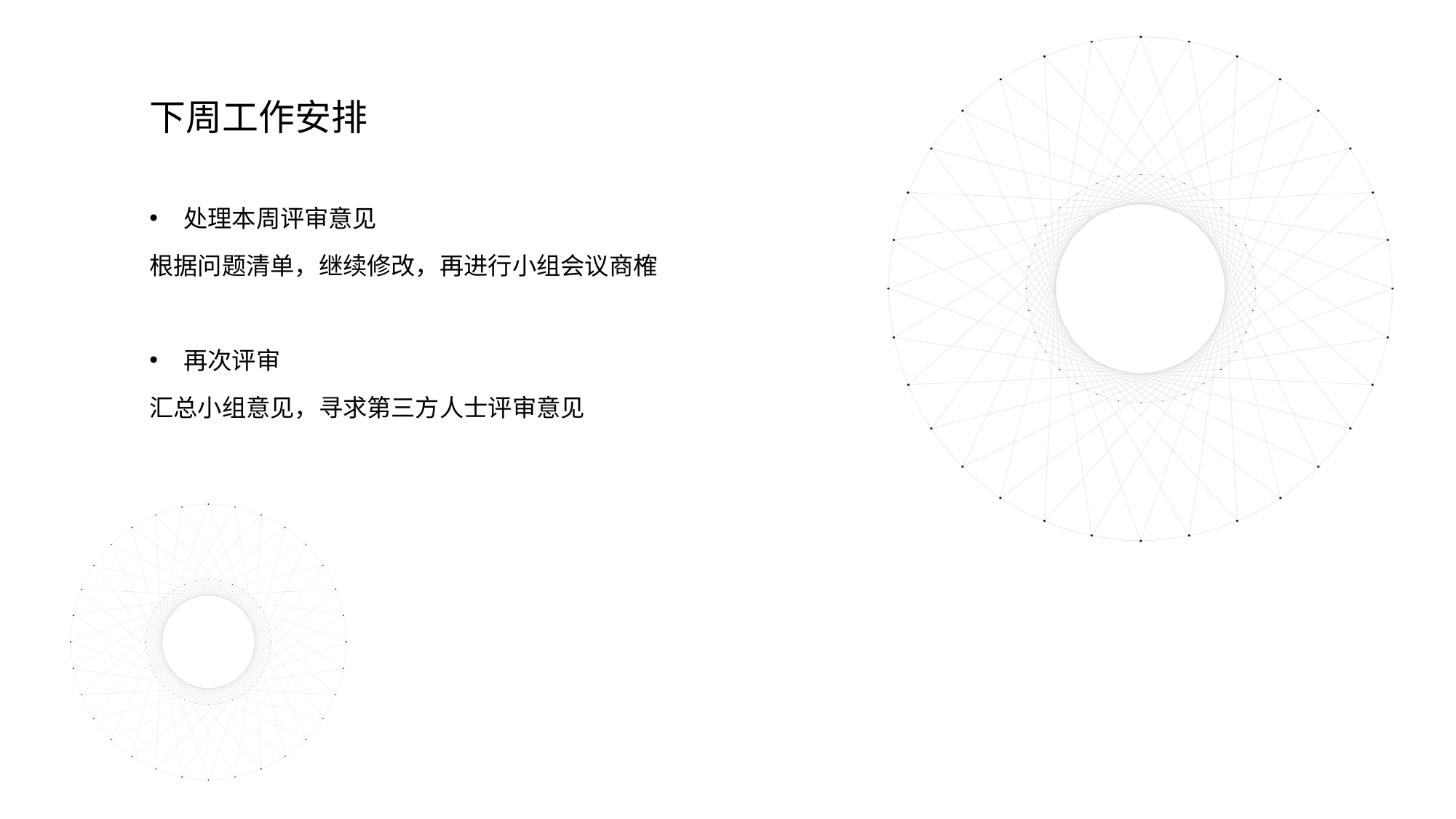

下周工作安排
处理本周评审意见
根据问题清单，继续修改，再进行小组会议商榷

再次评审
汇总小组意见，寻求第三方人士评审意见